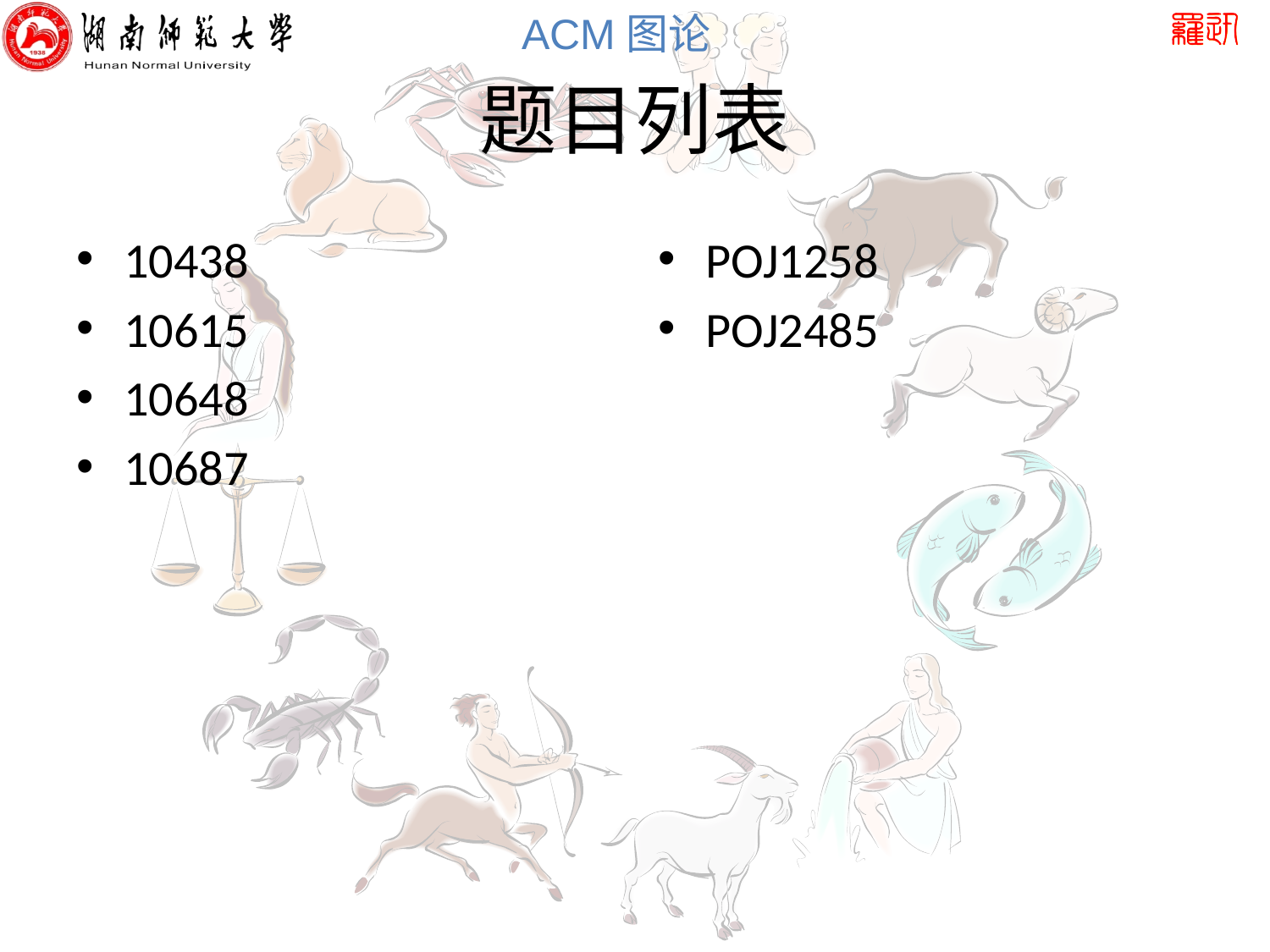

# 题目列表
10438
10615
10648
10687
POJ1258
POJ2485